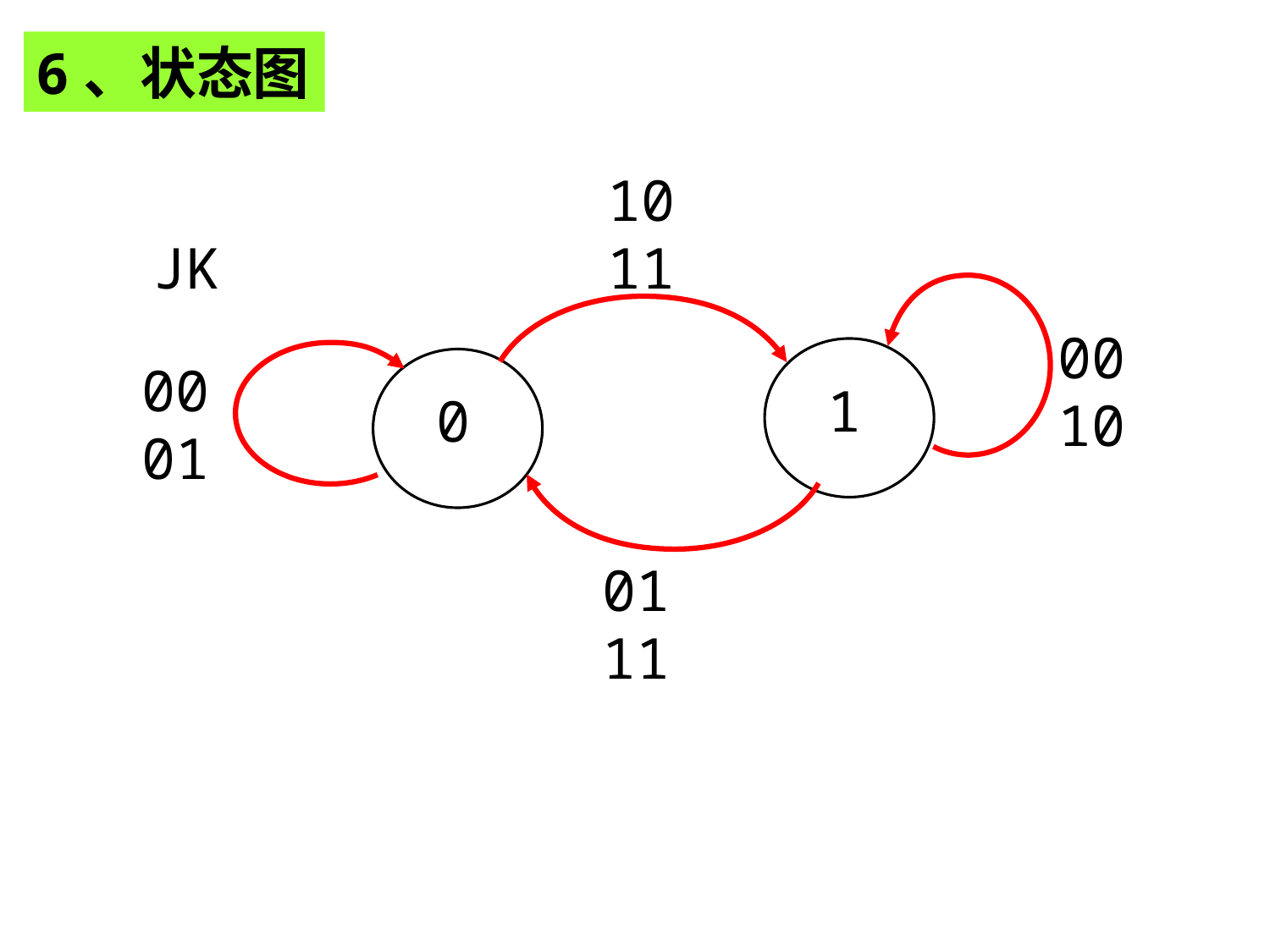

6、状态图
10
11

JK

00
01

00
10

1
0

01
11
50